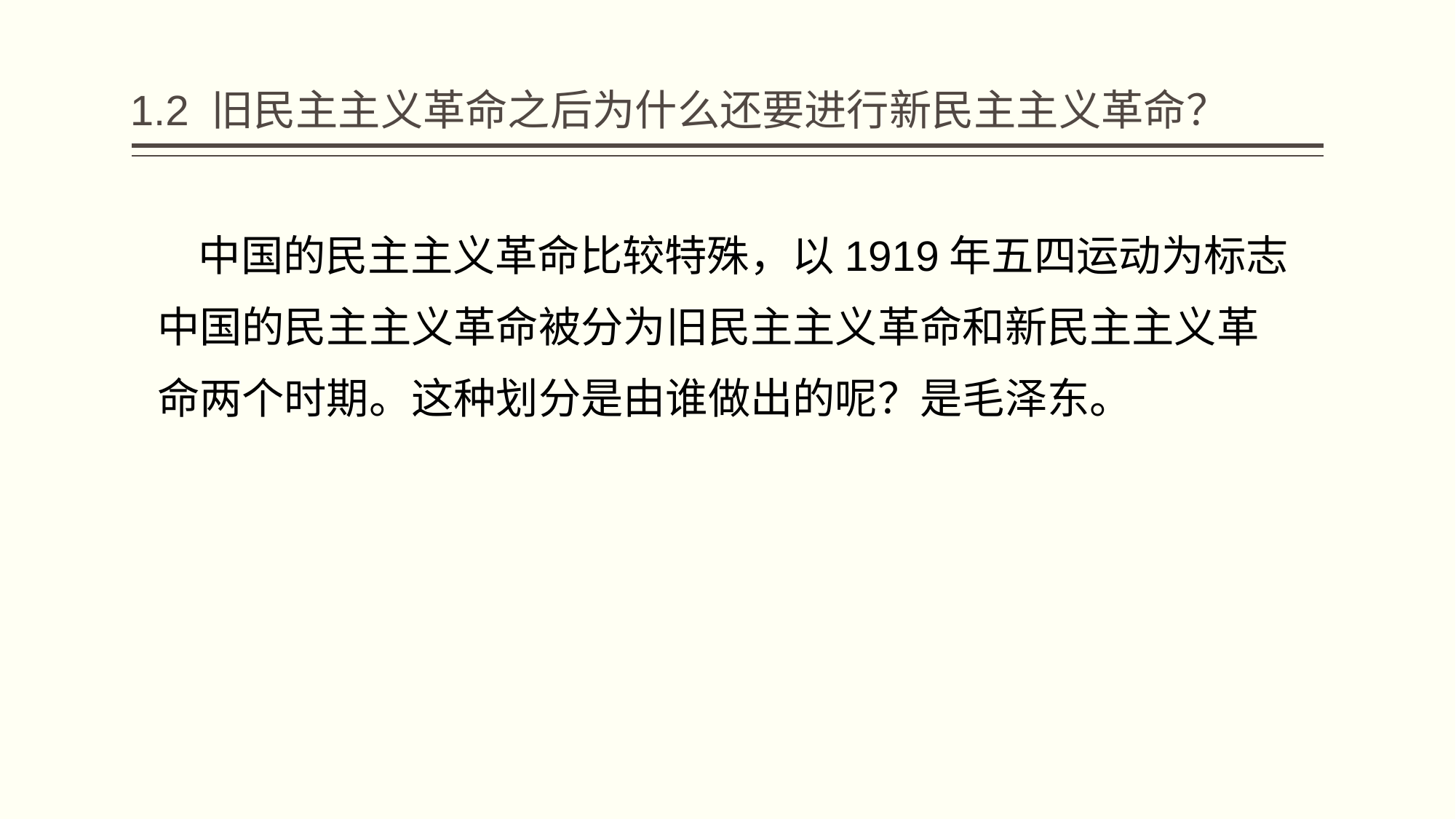

# 1.2 旧民主主义革命之后为什么还要进行新民主主义革命？
    中国的民主主义革命比较特殊，以1919年五四运动为标志中国的民主主义革命被分为旧民主主义革命和新民主主义革命两个时期。这种划分是由谁做出的呢？是毛泽东。